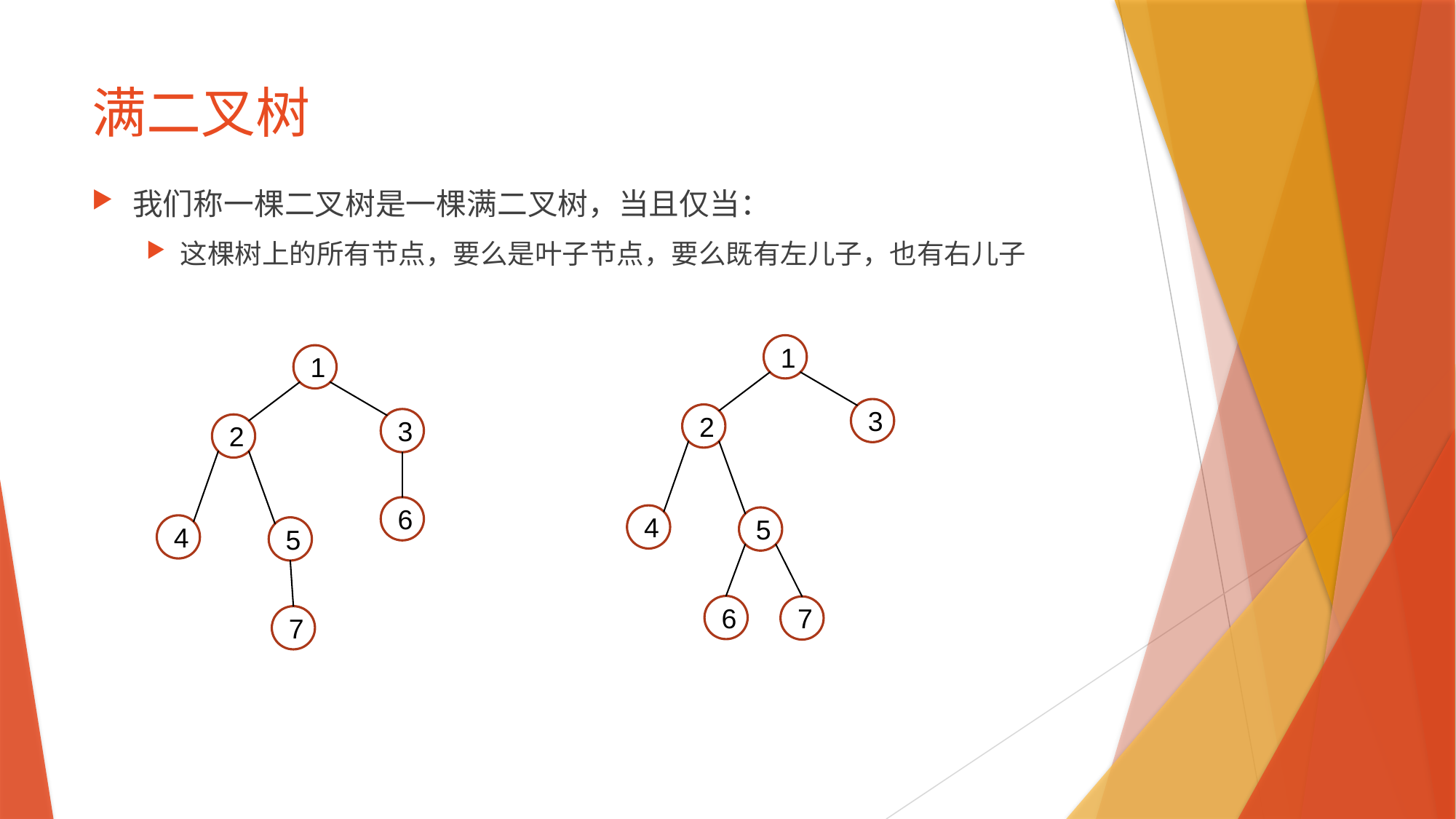

# 满二叉树
我们称一棵二叉树是一棵满二叉树，当且仅当：
这棵树上的所有节点，要么是叶子节点，要么既有左儿子，也有右儿子
1
1
3
2
3
2
6
4
5
4
5
6
7
7